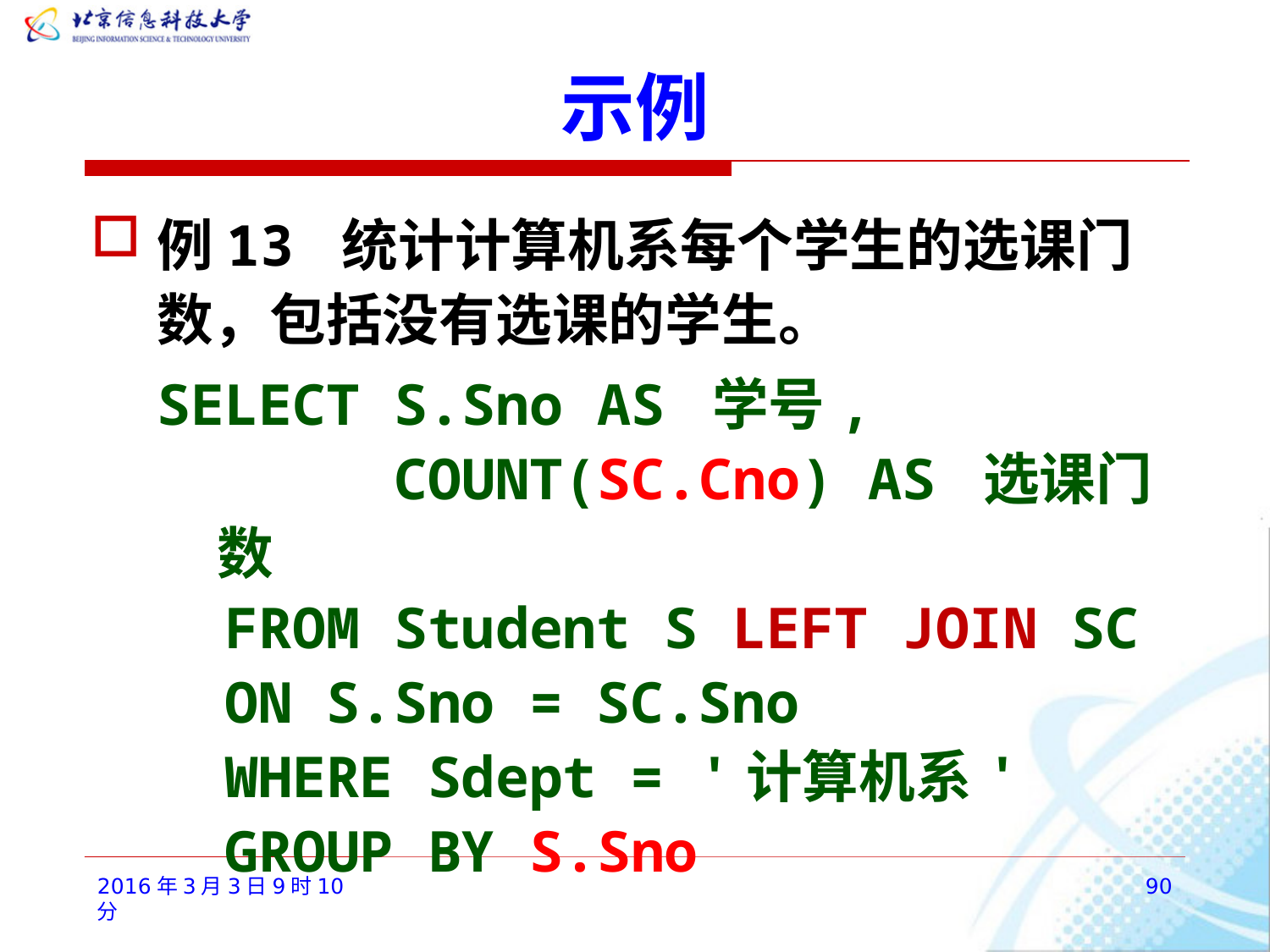

# 示例
例13 统计计算机系每个学生的选课门数，包括没有选课的学生。
SELECT S.Sno AS 学号,
       COUNT(SC.Cno) AS 选课门数
  FROM Student S LEFT JOIN SC
  ON S.Sno = SC.Sno
  WHERE Sdept = '计算机系'
  GROUP BY S.Sno
2016年3月3日9时10分
90